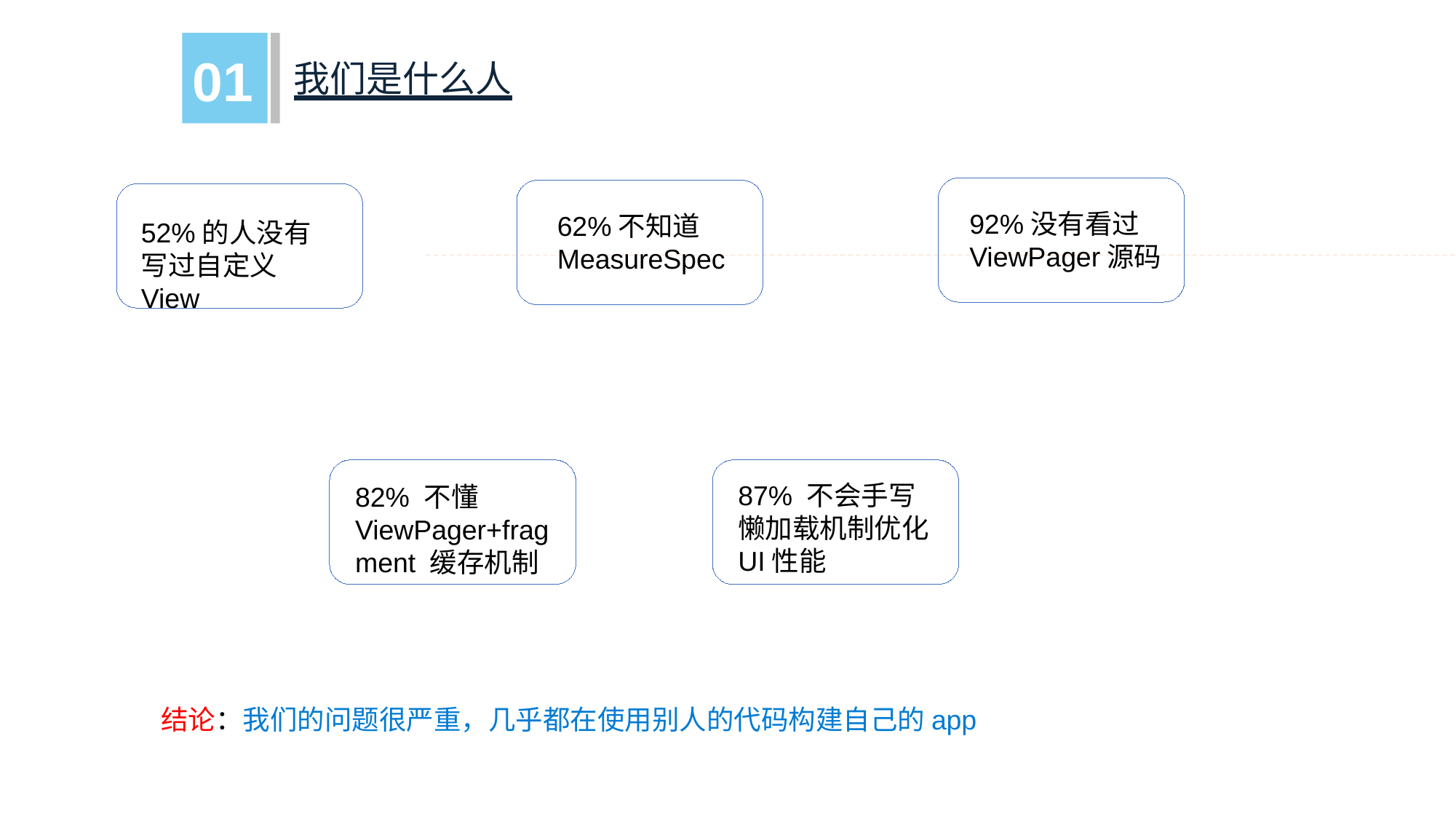

01
我们是什么人

92%没有看过
ViewPager源码
62%不知道MeasureSpec
52%的人没有写过自定义View

87% 不会手写懒加载机制优化UI性能
82% 不懂ViewPager+fragment 缓存机制
结论：我们的问题很严重，几乎都在使用别人的代码构建自己的app